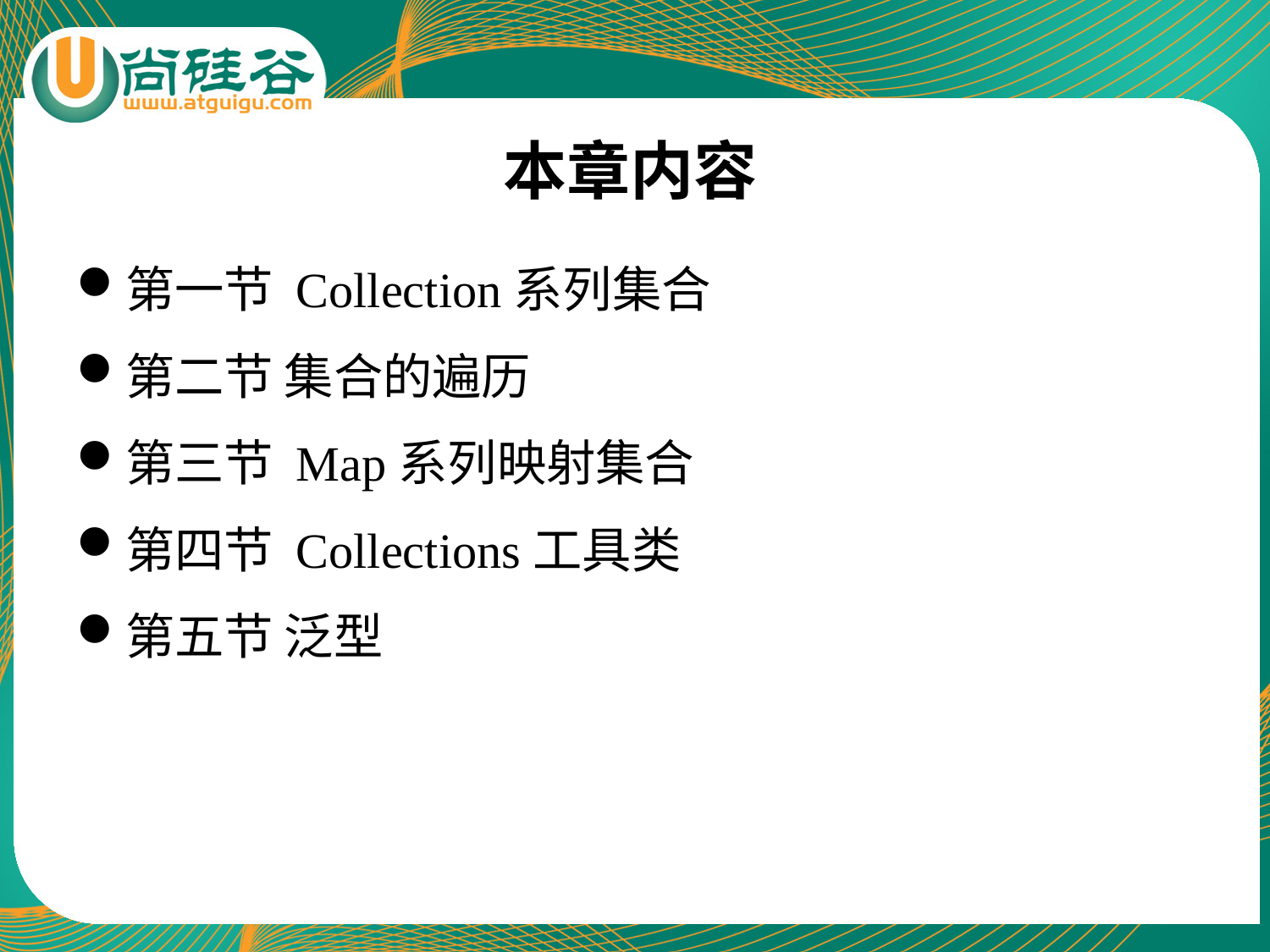

# 本章内容
第一节 Collection系列集合
第二节 集合的遍历
第三节 Map系列映射集合
第四节 Collections工具类
第五节 泛型